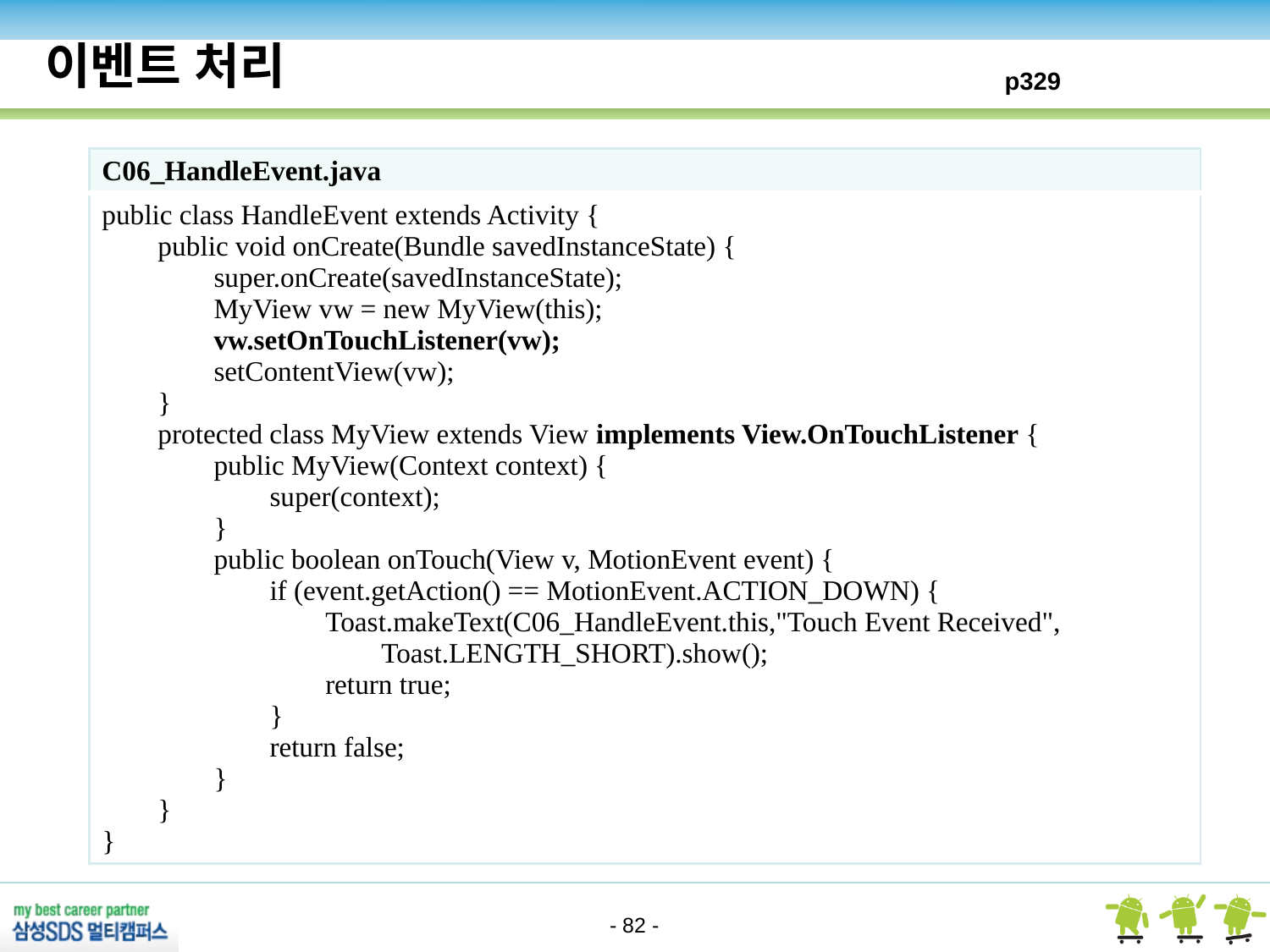

이벤트 처리
p329
| C06\_HandleEvent.java |
| --- |
| public class HandleEvent extends Activity { public void onCreate(Bundle savedInstanceState) { super.onCreate(savedInstanceState); MyView vw = new MyView(this); vw.setOnTouchListener(vw); setContentView(vw); } protected class MyView extends View implements View.OnTouchListener { public MyView(Context context) { super(context); } public boolean onTouch(View v, MotionEvent event) { if (event.getAction() == MotionEvent.ACTION\_DOWN) { Toast.makeText(C06\_HandleEvent.this,"Touch Event Received", Toast.LENGTH\_SHORT).show(); return true; } return false; } } } |
- 82 -